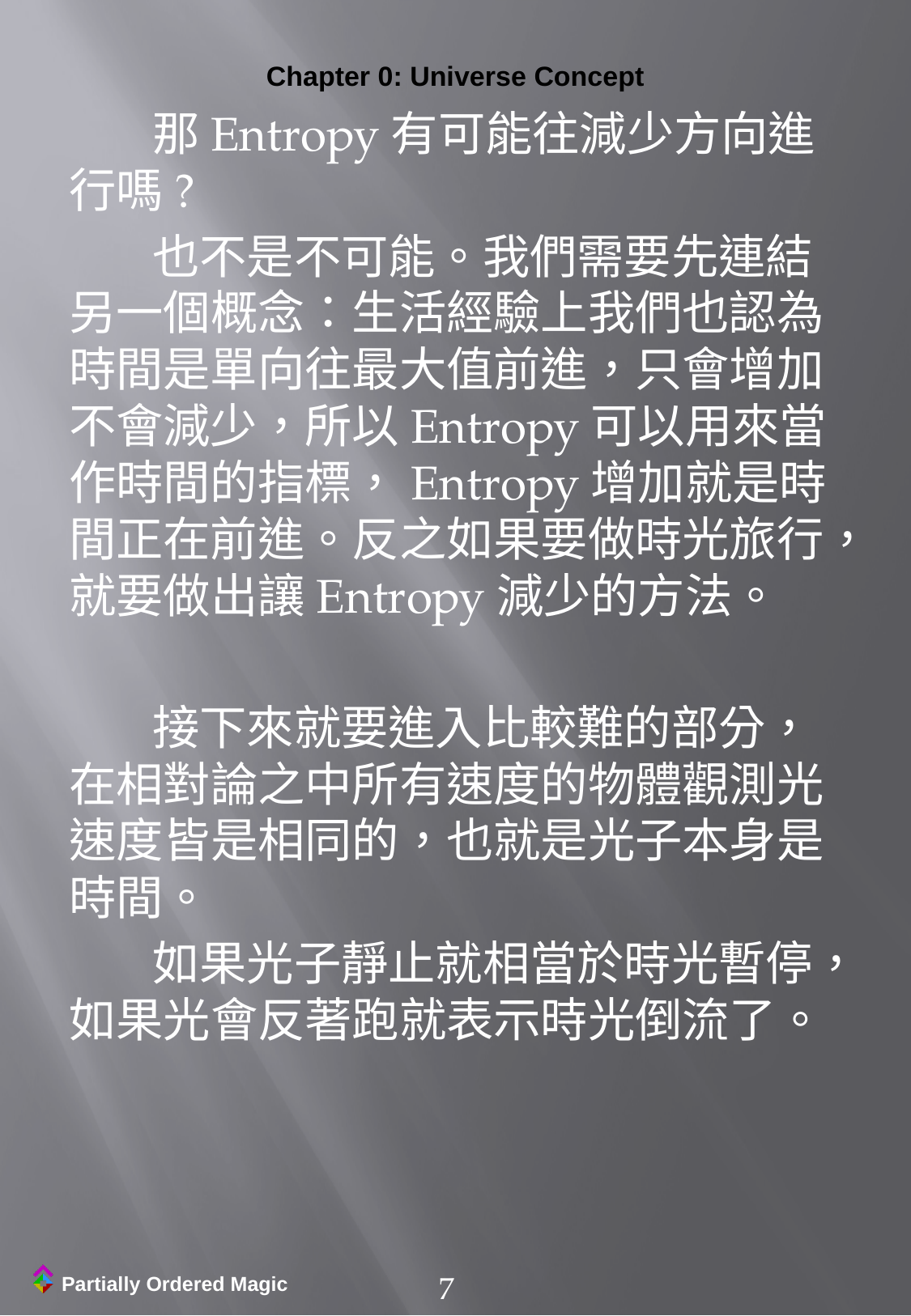

# Chapter 0: Universe Concept
那Entropy有可能往減少方向進行嗎?
也不是不可能。我們需要先連結另一個概念：生活經驗上我們也認為時間是單向往最大值前進，只會增加不會減少，所以Entropy可以用來當作時間的指標，Entropy增加就是時間正在前進。反之如果要做時光旅行，就要做出讓Entropy減少的方法。

接下來就要進入比較難的部分，在相對論之中所有速度的物體觀測光速度皆是相同的，也就是光子本身是時間。
如果光子靜止就相當於時光暫停，如果光會反著跑就表示時光倒流了。